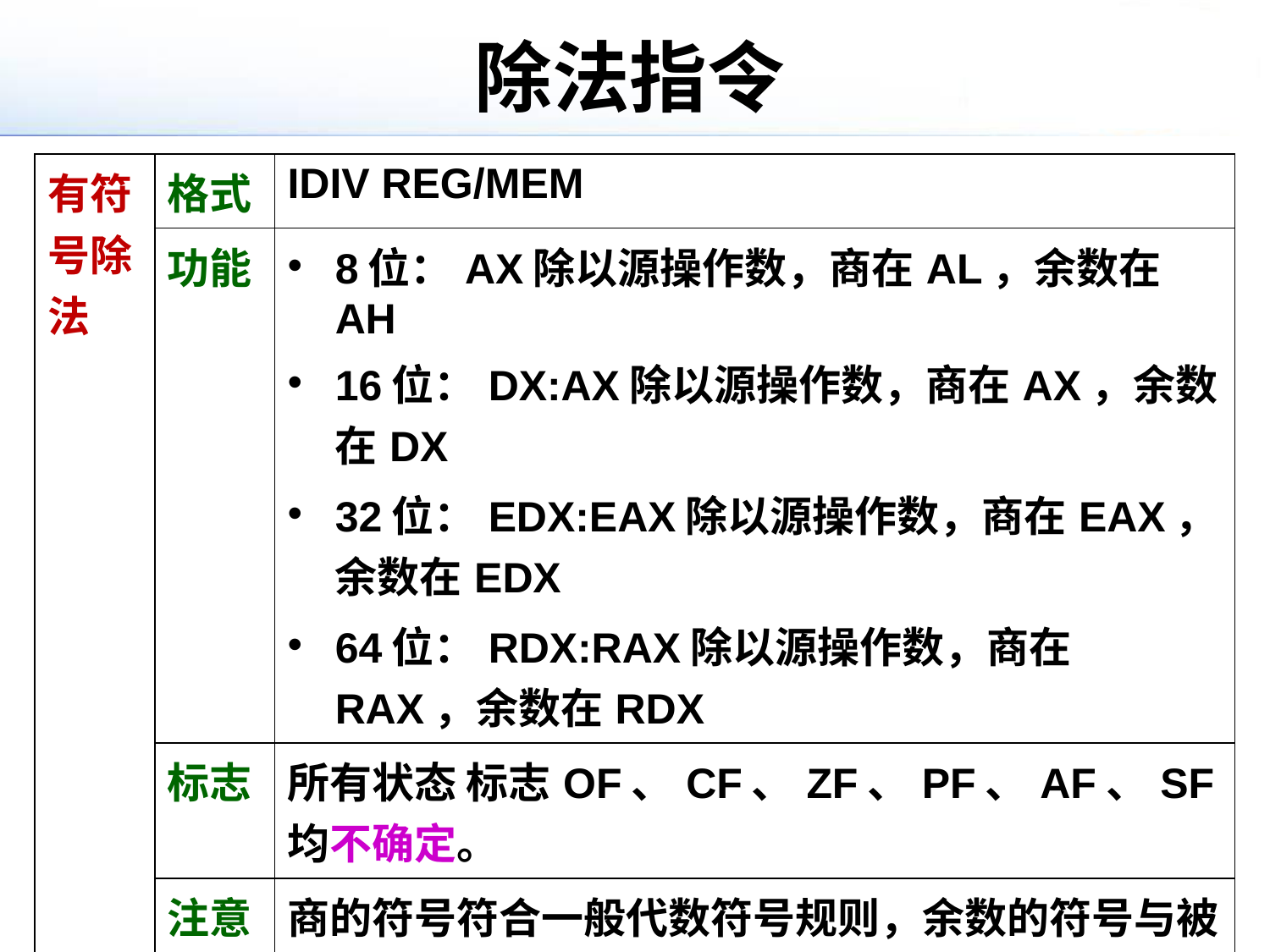

# 除法指令
| 有符号除法 | 格式 | IDIV REG/MEM |
| --- | --- | --- |
|  | 功能 | 8位：AX除以源操作数，商在AL，余数在AH 16位：DX:AX除以源操作数，商在AX，余数在DX 32位：EDX:EAX除以源操作数，商在EAX，余数在EDX 64位：RDX:RAX除以源操作数，商在RAX，余数在RDX |
|  | 标志 | 所有状态 标志OF、CF、ZF、PF、AF、SF均不确定。 |
|  | 注意 | 商的符号符合一般代数符号规则，余数的符号与被除数相同。 |